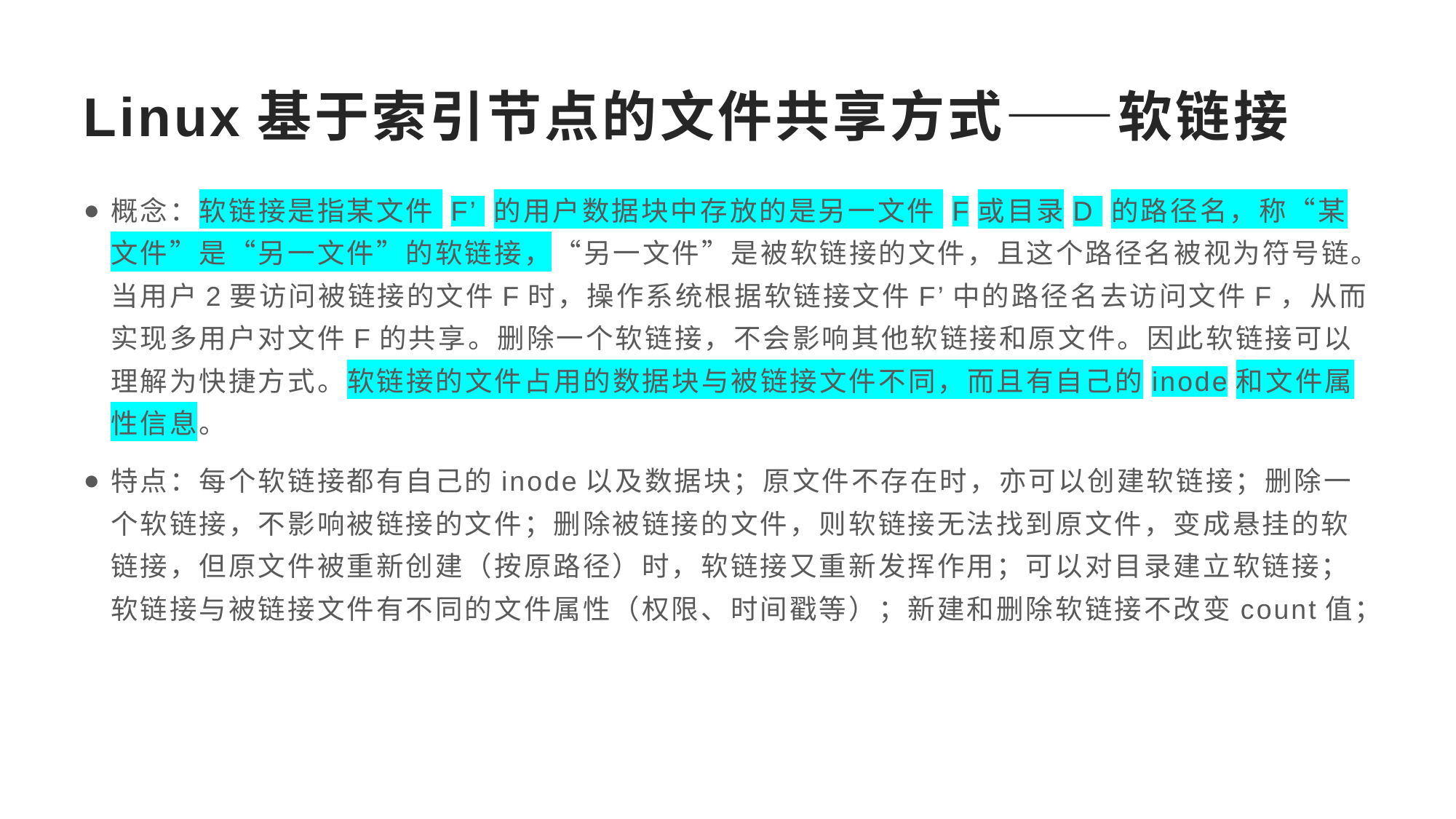

# Linux基于索引节点的文件共享方式——软链接
概念：软链接是指某文件 F’ 的用户数据块中存放的是另一文件 F或目录D 的路径名，称“某文件”是“另一文件”的软链接，“另一文件”是被软链接的文件，且这个路径名被视为符号链。当用户2要访问被链接的文件F时，操作系统根据软链接文件F’中的路径名去访问文件F，从而实现多用户对文件F的共享。删除一个软链接，不会影响其他软链接和原文件。因此软链接可以理解为快捷方式。软链接的文件占用的数据块与被链接文件不同，而且有自己的inode和文件属性信息。
特点：每个软链接都有自己的inode以及数据块；原文件不存在时，亦可以创建软链接；删除一个软链接，不影响被链接的文件；删除被链接的文件，则软链接无法找到原文件，变成悬挂的软链接，但原文件被重新创建（按原路径）时，软链接又重新发挥作用；可以对目录建立软链接；软链接与被链接文件有不同的文件属性（权限、时间戳等）；新建和删除软链接不改变count值；